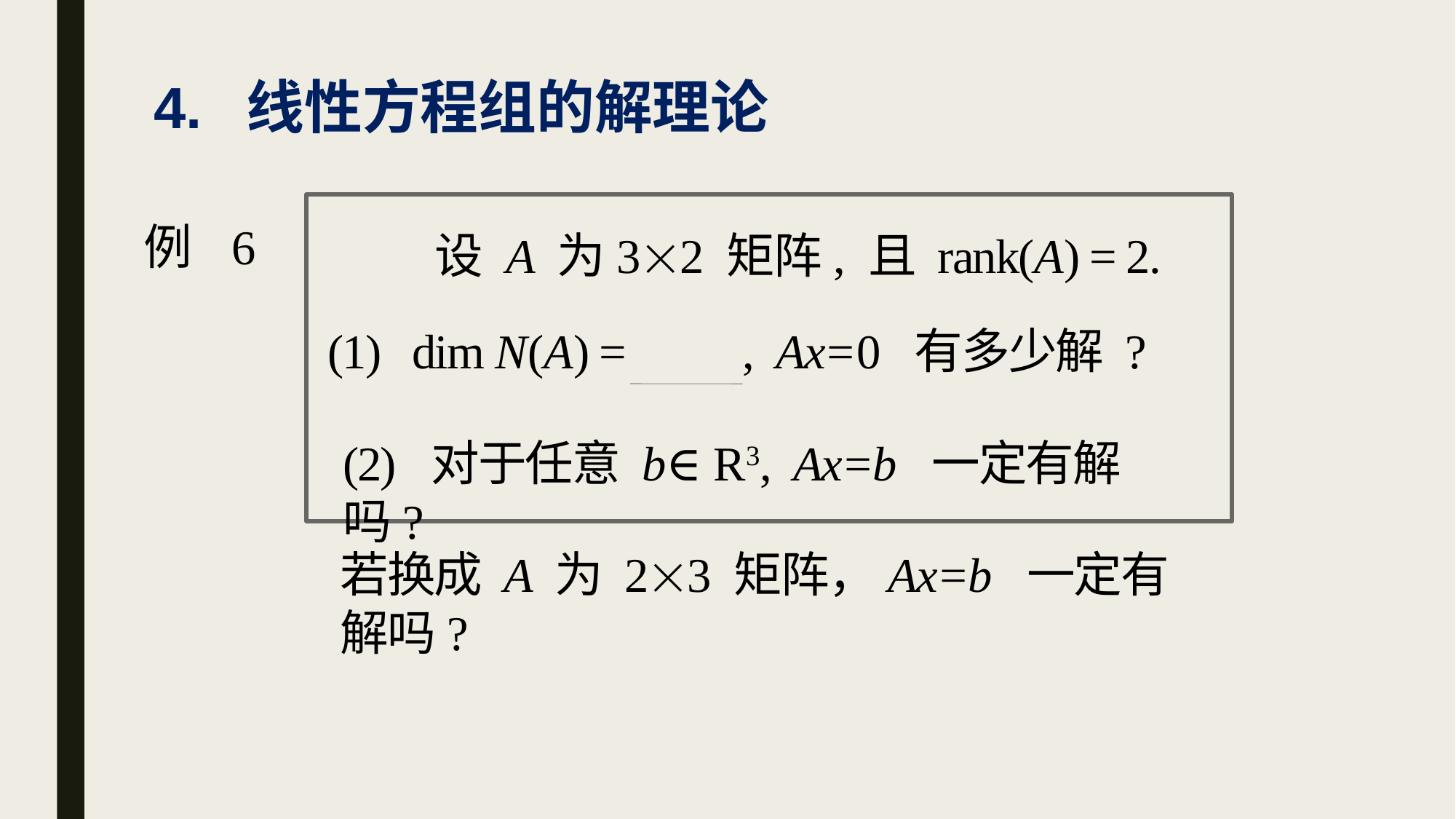

# 4.  线性方程组的解理论

例   6
设 A 为3×2 矩阵, 且 rank(A) = 2.
(1)   dim N(A) =           ,  Ax=0  有多少解 ?
(2)  对于任意 b∈R3,  Ax=b  一定有解吗?
若换成 A 为 2×3 矩阵，Ax=b  一定有解吗?